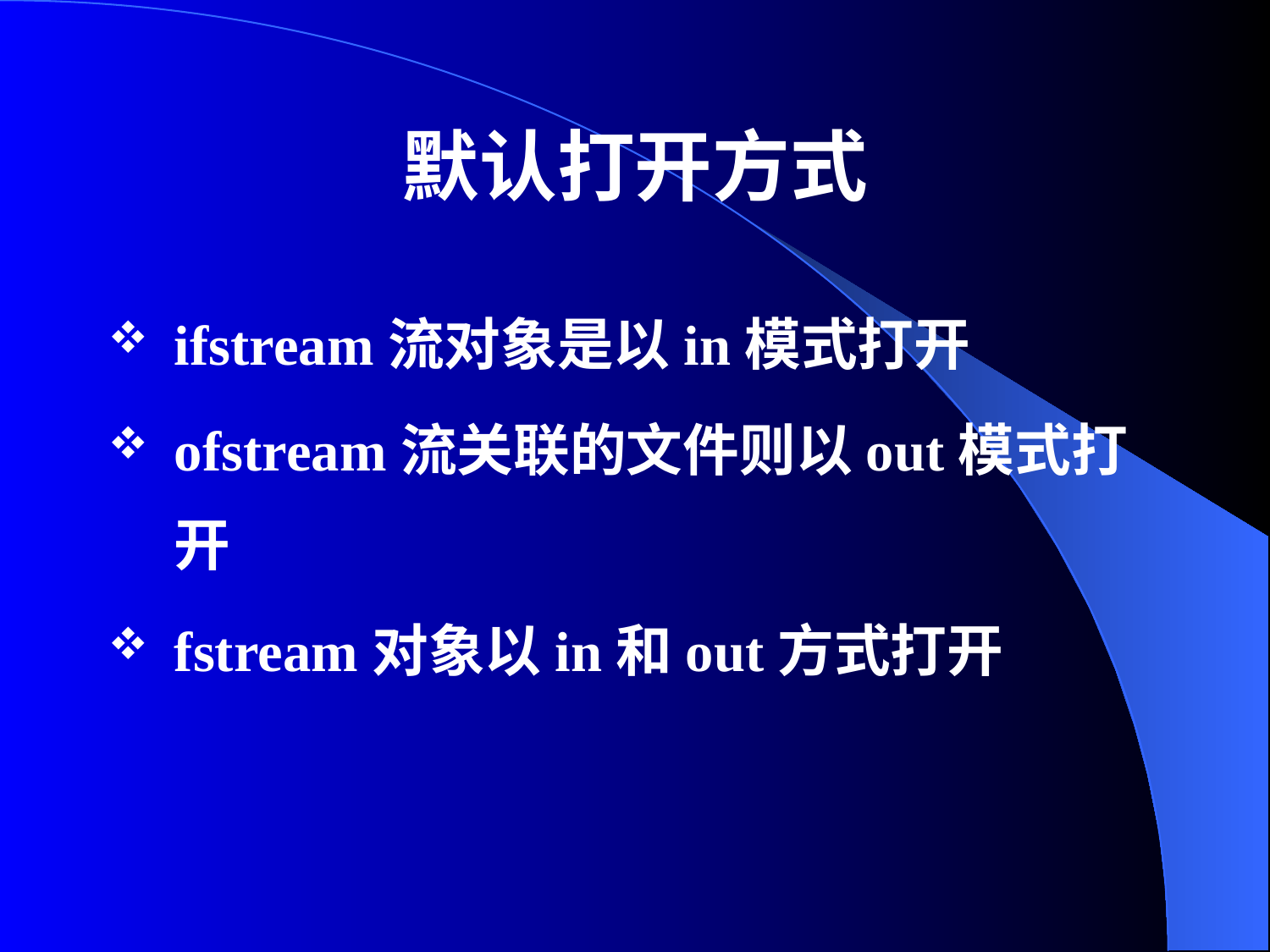

# 默认打开方式
ifstream流对象是以in模式打开
ofstream流关联的文件则以out模式打开
fstream对象以in和out方式打开